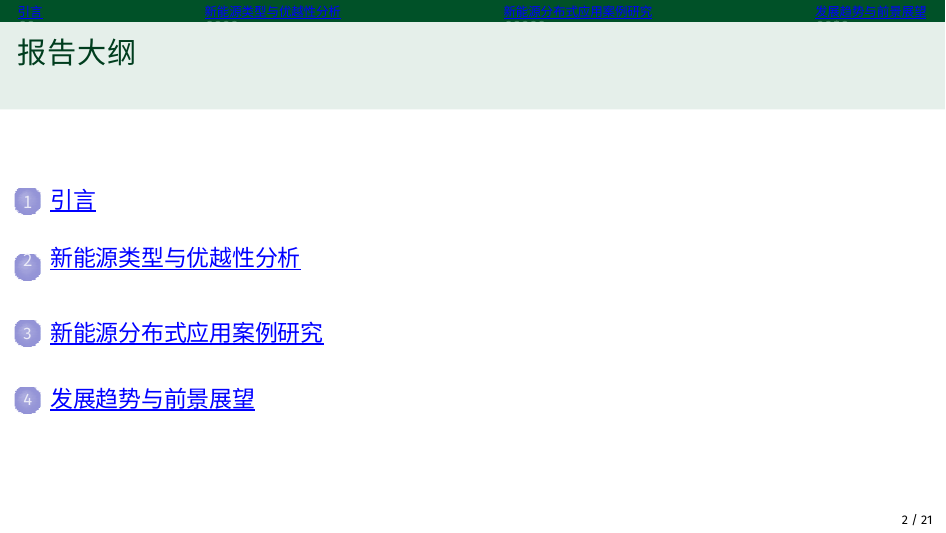

引言
新能源类型与优越性分析
新能源分布式应用案例研究
发展趋势与前景展望

报告大纲
引言

新能源类型与优越性分析

新能源分布式应用案例研究
3

发展趋势与前景展望
4

2 / 21